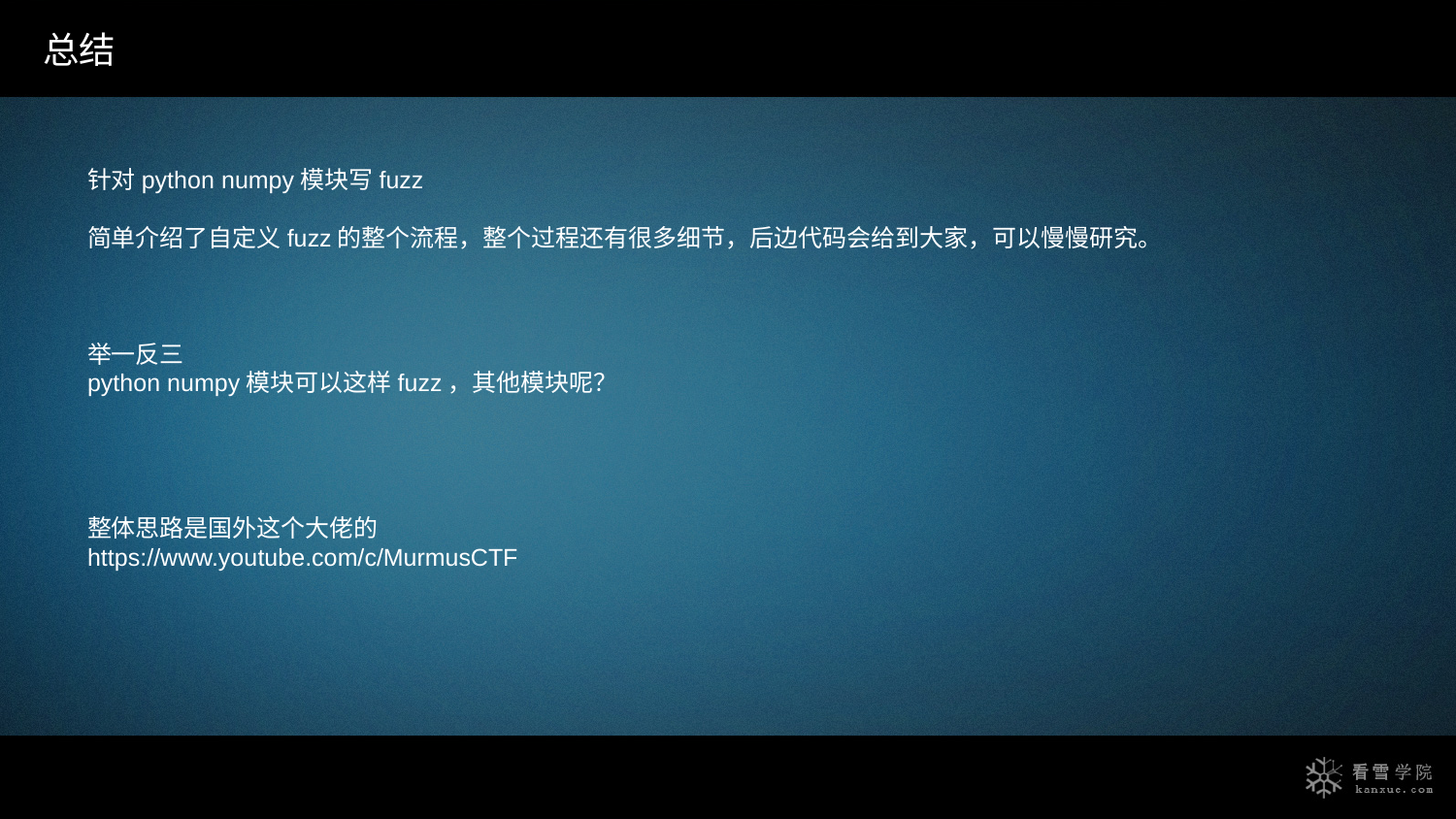

总结
针对python numpy模块写fuzz

简单介绍了自定义fuzz的整个流程，整个过程还有很多细节，后边代码会给到大家，可以慢慢研究。

举一反三
python numpy模块可以这样fuzz，其他模块呢？

整体思路是国外这个大佬的
https://www.youtube.com/c/MurmusCTF